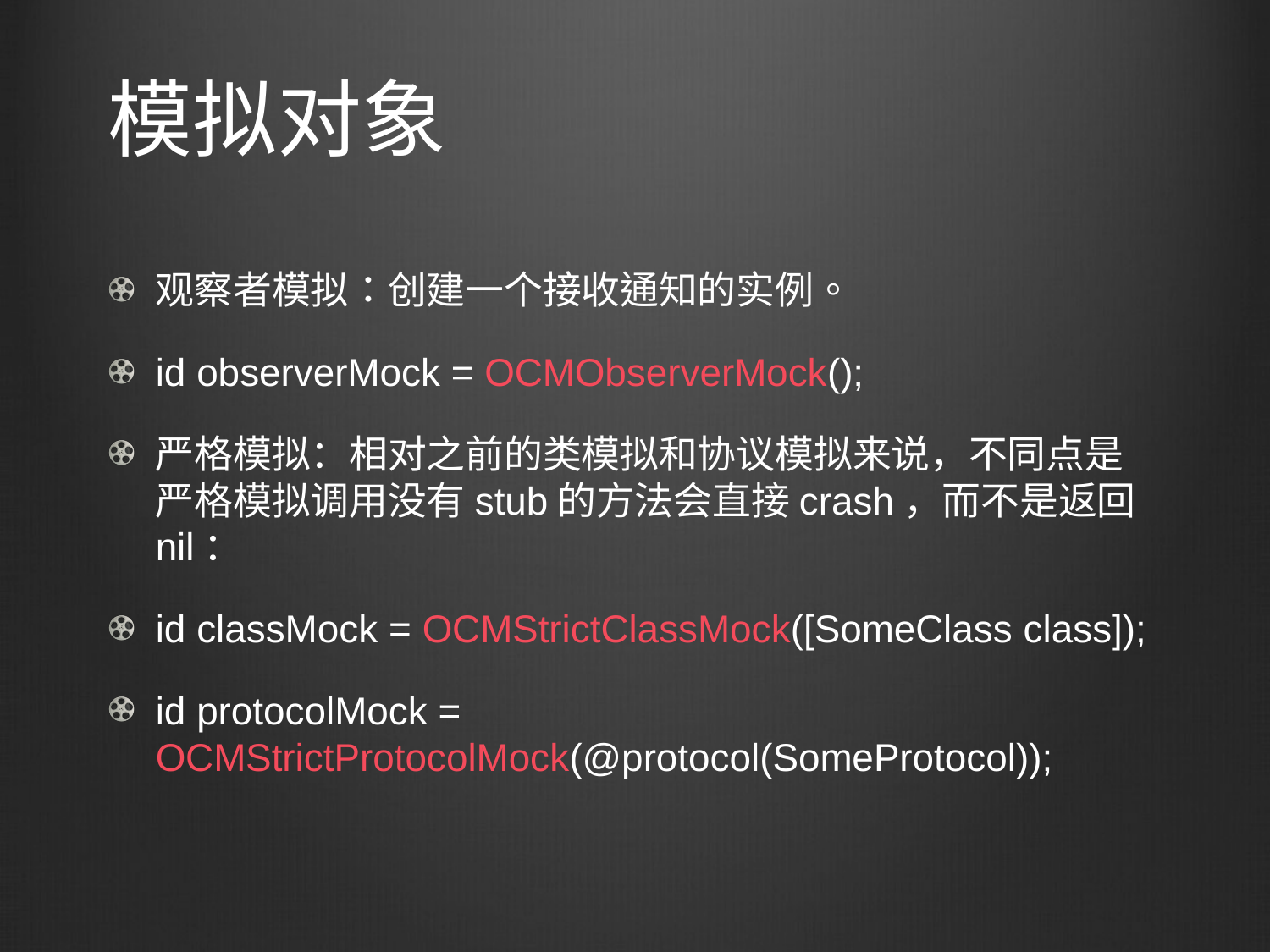

# 模拟对象
观察者模拟：创建一个接收通知的实例。
id observerMock = OCMObserverMock();
严格模拟：相对之前的类模拟和协议模拟来说，不同点是严格模拟调用没有stub的方法会直接crash，而不是返回nil：
id classMock = OCMStrictClassMock([SomeClass class]);
id protocolMock = OCMStrictProtocolMock(@protocol(SomeProtocol));